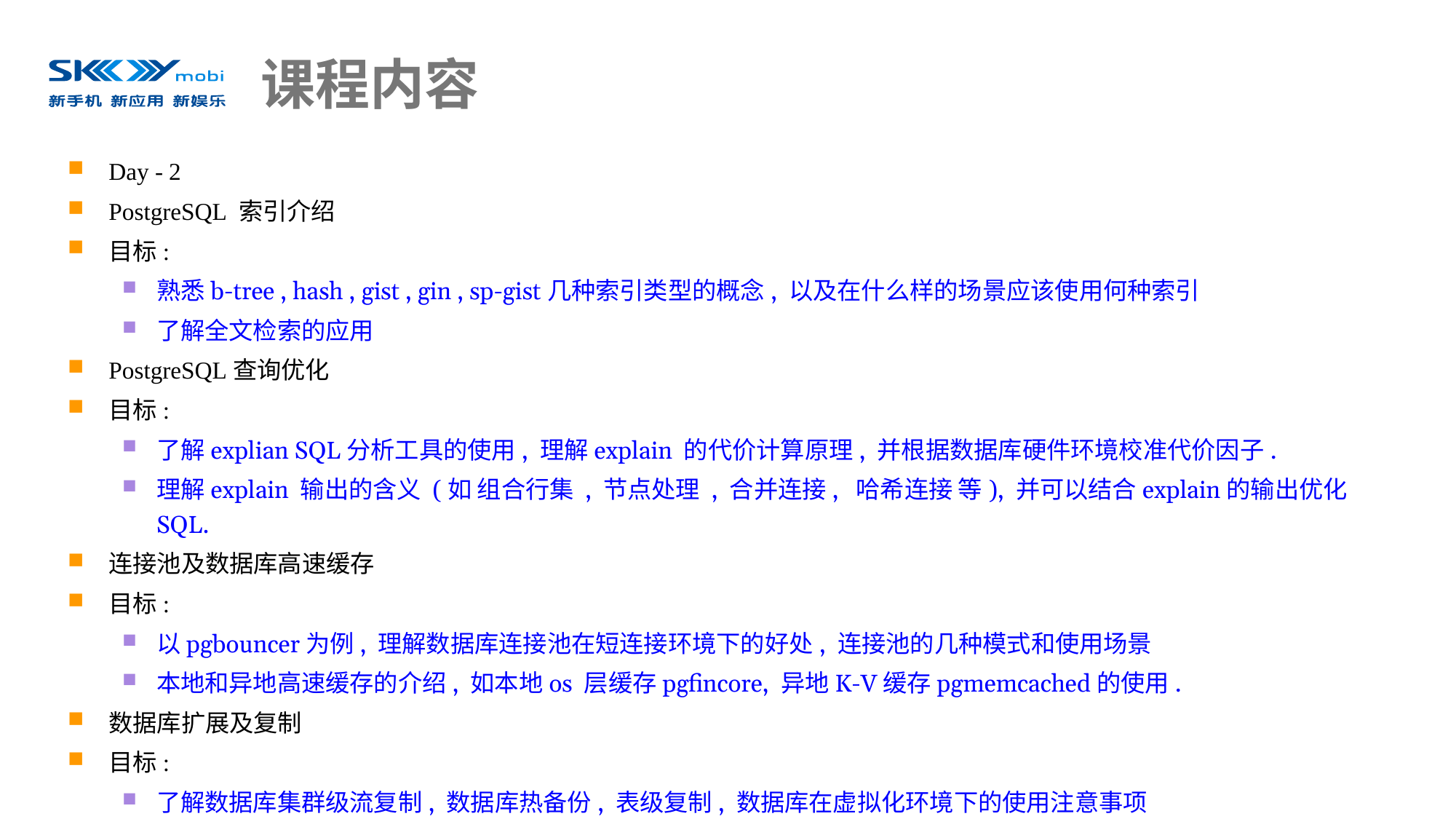

# 课程内容
Day - 2
PostgreSQL 索引介绍
目标:
熟悉b-tree , hash , gist , gin , sp-gist几种索引类型的概念, 以及在什么样的场景应该使用何种索引
了解全文检索的应用
PostgreSQL查询优化
目标:
了解explian SQL分析工具的使用, 理解explain 的代价计算原理, 并根据数据库硬件环境校准代价因子.
理解explain 输出的含义 (如 组合行集 , 节点处理 , 合并连接,  哈希连接 等), 并可以结合explain的输出优化SQL.
连接池及数据库高速缓存
目标:
以pgbouncer为例, 理解数据库连接池在短连接环境下的好处, 连接池的几种模式和使用场景
本地和异地高速缓存的介绍, 如本地os 层缓存pgfincore, 异地K-V缓存pgmemcached的使用.
数据库扩展及复制
目标:
了解数据库集群级流复制, 数据库热备份, 表级复制, 数据库在虚拟化环境下的使用注意事项